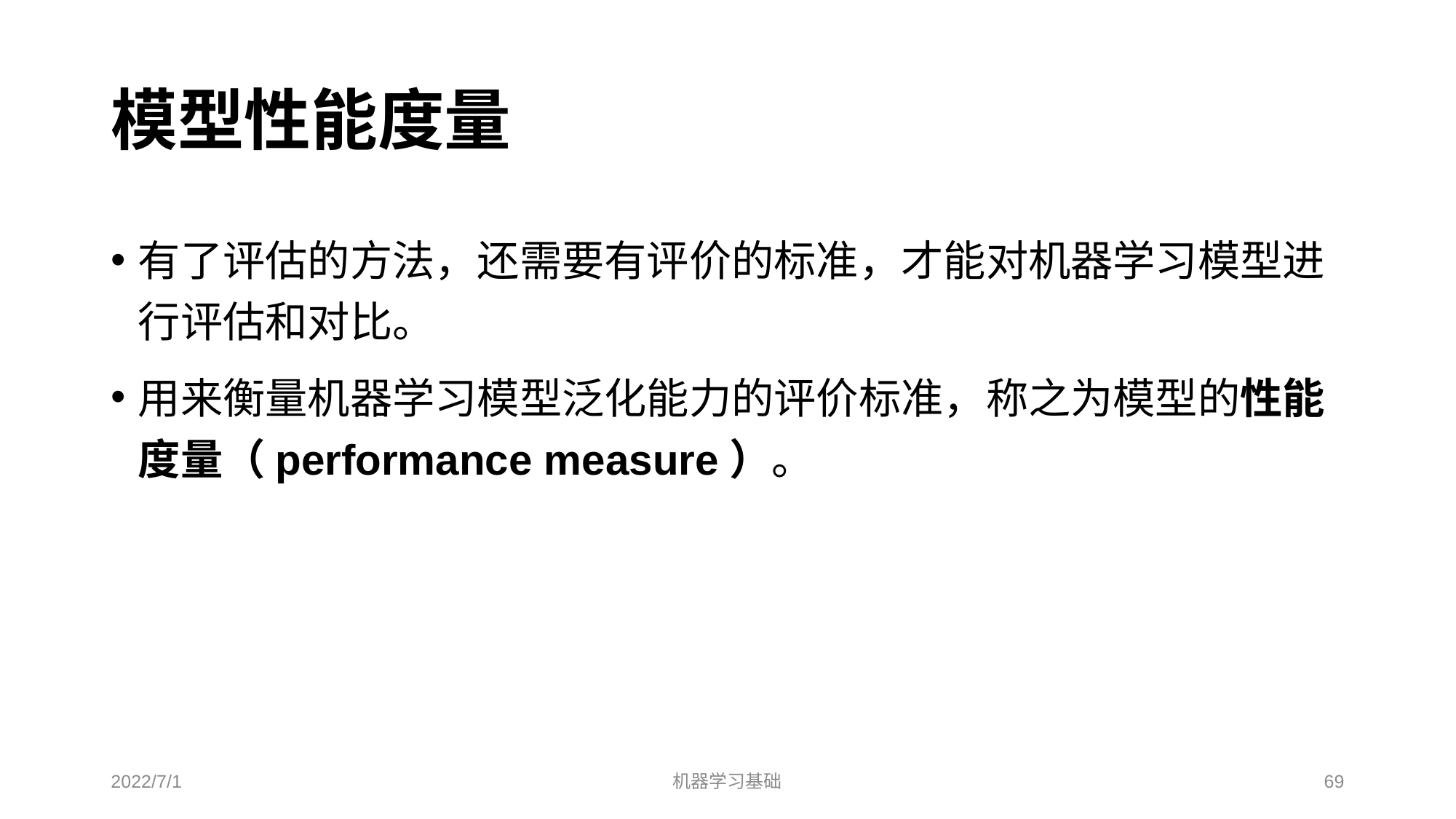

# 模型性能度量
有了评估的方法，还需要有评价的标准，才能对机器学习模型进行评估和对比。
用来衡量机器学习模型泛化能力的评价标准，称之为模型的性能度量（performance measure）。
2022/7/1
机器学习基础
69